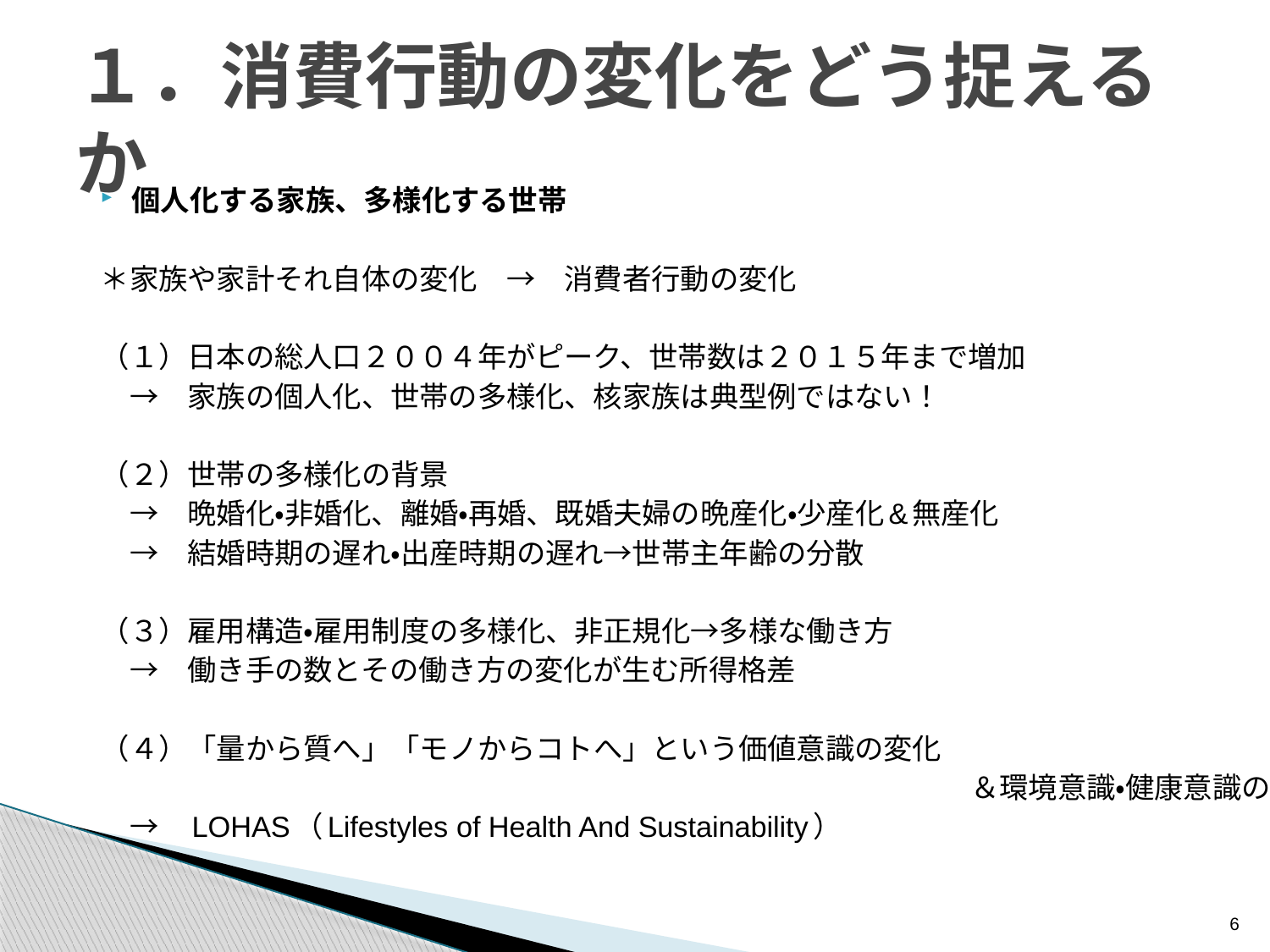

# １．消費行動の変化をどう捉えるか
個人化する家族、多様化する世帯

＊家族や家計それ自体の変化　→　消費者行動の変化

（１）日本の総人口２００４年がピーク、世帯数は２０１５年まで増加
　→　家族の個人化、世帯の多様化、核家族は典型例ではない！

（２）世帯の多様化の背景
　→　晩婚化・非婚化、離婚・再婚、既婚夫婦の晩産化・少産化&無産化
　→　結婚時期の遅れ・出産時期の遅れ→世帯主年齢の分散

（３）雇用構造・雇用制度の多様化、非正規化→多様な働き方
　→　働き手の数とその働き方の変化が生む所得格差

（４）「量から質へ」「モノからコトへ」という価値意識の変化
　　　　　　　　　　　　　　　　　　　　　　　　　　　　　　＆環境意識・健康意識の高揚
　→　LOHAS（Lifestyles of Health And Sustainability）

6